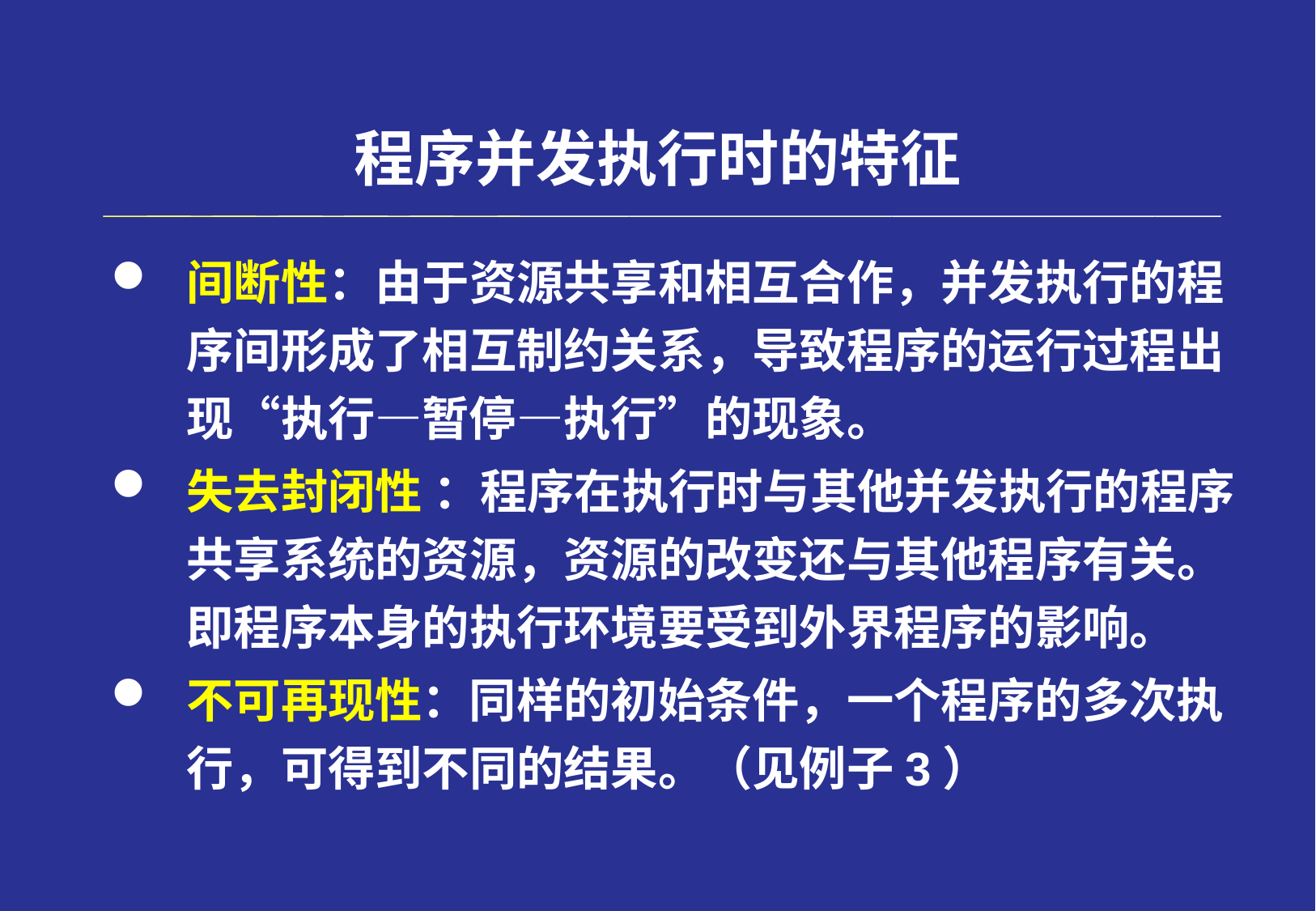

# 程序并发执行时的特征
间断性：由于资源共享和相互合作，并发执行的程序间形成了相互制约关系，导致程序的运行过程出现“执行—暂停—执行”的现象。
失去封闭性 ：程序在执行时与其他并发执行的程序共享系统的资源，资源的改变还与其他程序有关。即程序本身的执行环境要受到外界程序的影响。
不可再现性：同样的初始条件，一个程序的多次执行，可得到不同的结果。（见例子3）